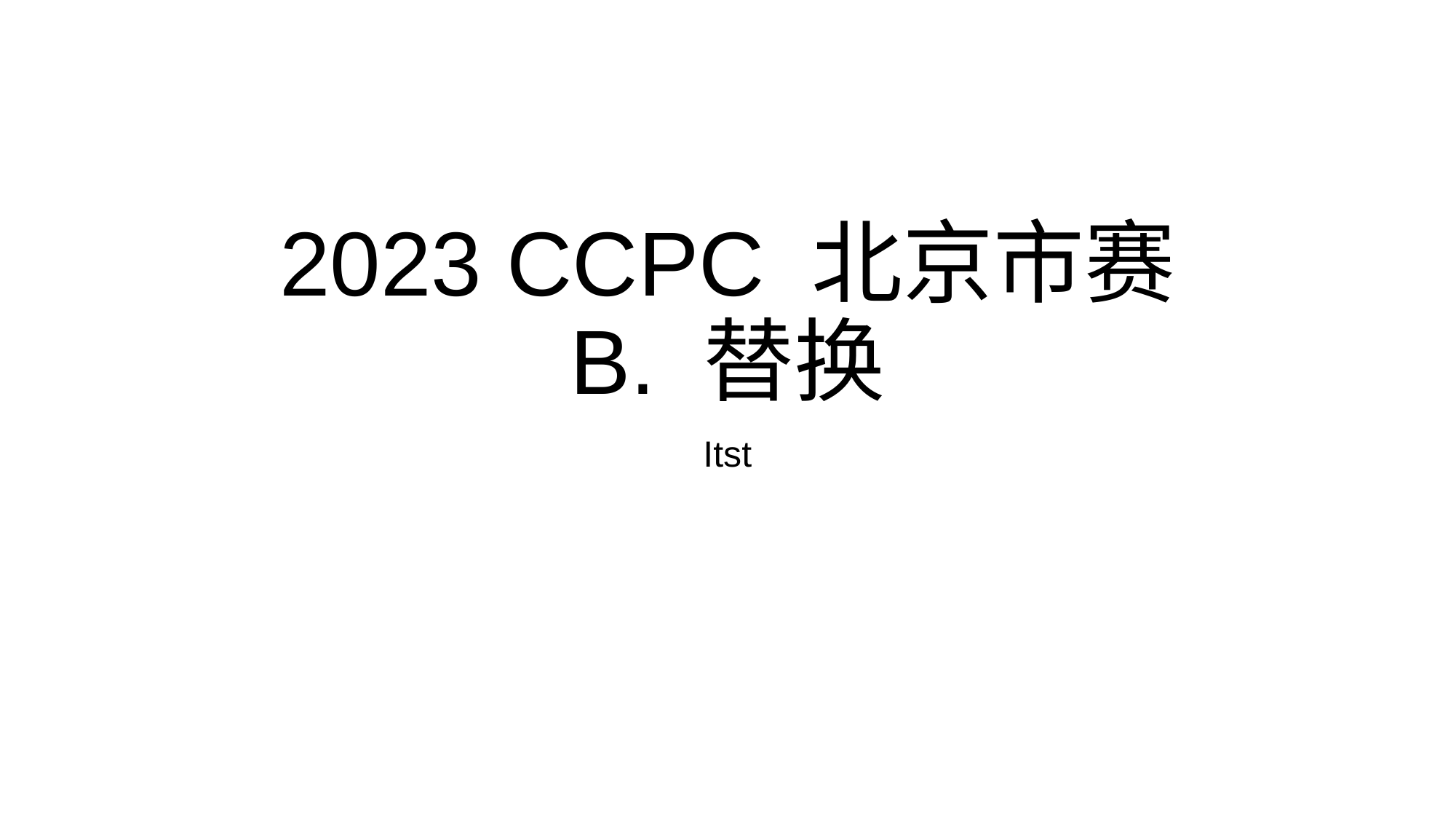

# 2023 CCPC 北京市赛 B. 替换
Itst